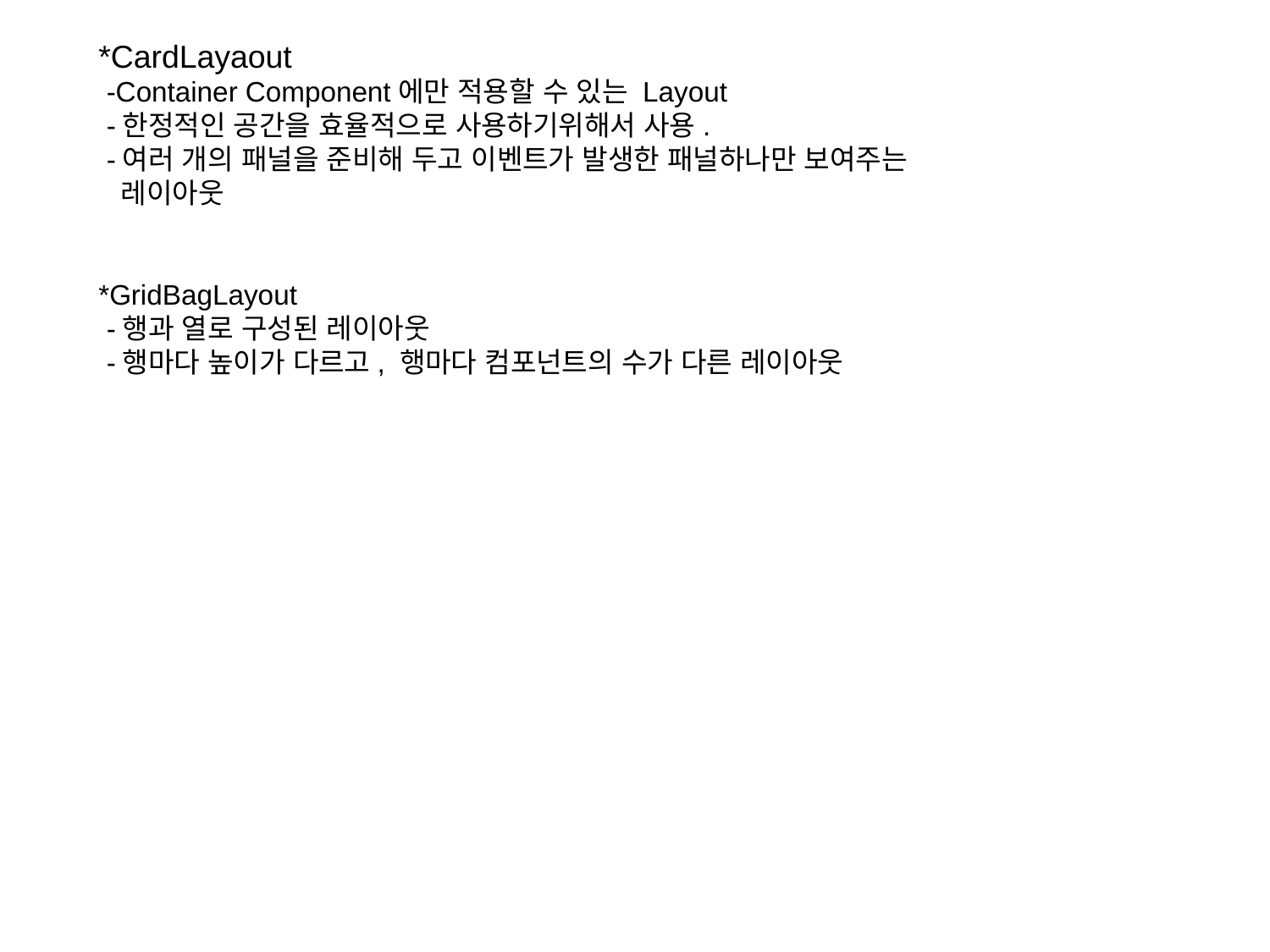

*CardLayaout
 -Container Component에만 적용할 수 있는 Layout
 -한정적인 공간을 효율적으로 사용하기위해서 사용.
 -여러 개의 패널을 준비해 두고 이벤트가 발생한 패널하나만 보여주는
  레이아웃

*GridBagLayout
 -행과 열로 구성된 레이아웃
 -행마다 높이가 다르고, 행마다 컴포넌트의 수가 다른 레이아웃